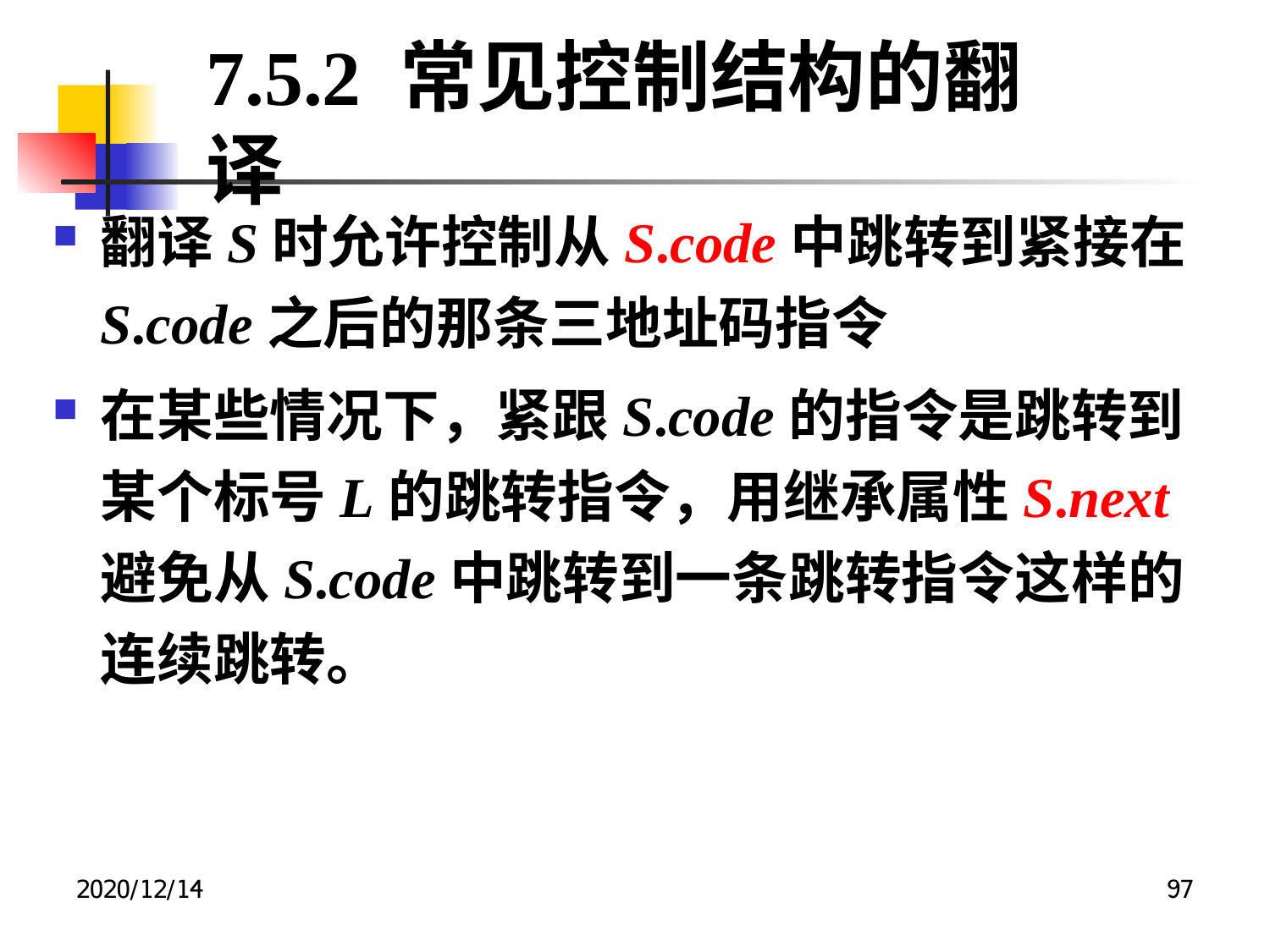

7.5.2 常见控制结构的翻译
翻译S时允许控制从S.code中跳转到紧接在S.code之后的那条三地址码指令
在某些情况下，紧跟S.code的指令是跳转到某个标号L的跳转指令，用继承属性S.next避免从S.code中跳转到一条跳转指令这样的连续跳转。
2020/12/14
97